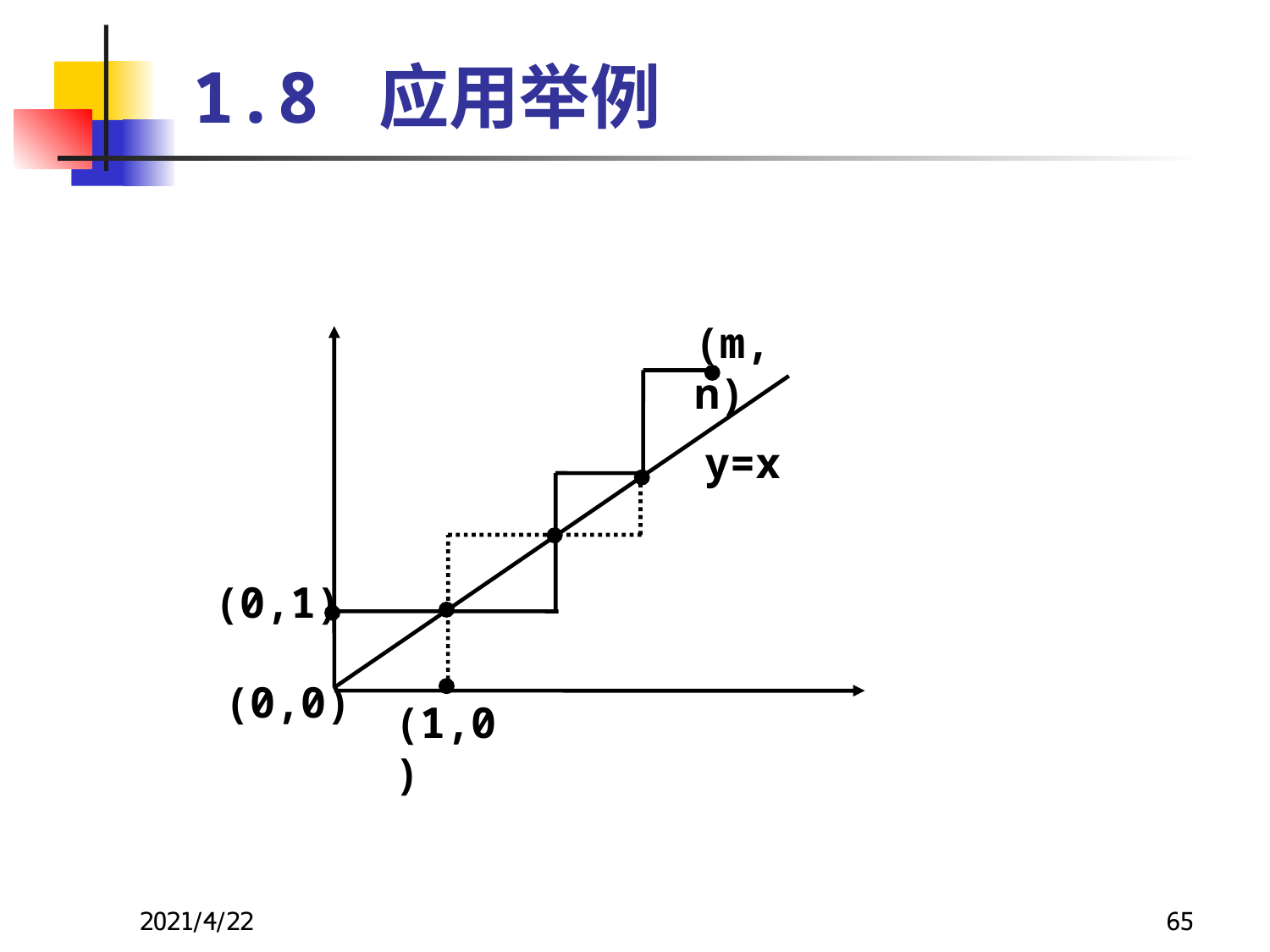

# 1.8 应用举例

(m,n)

y=x
(0,1)
(0,0)
(1,0)

2021/4/22
65